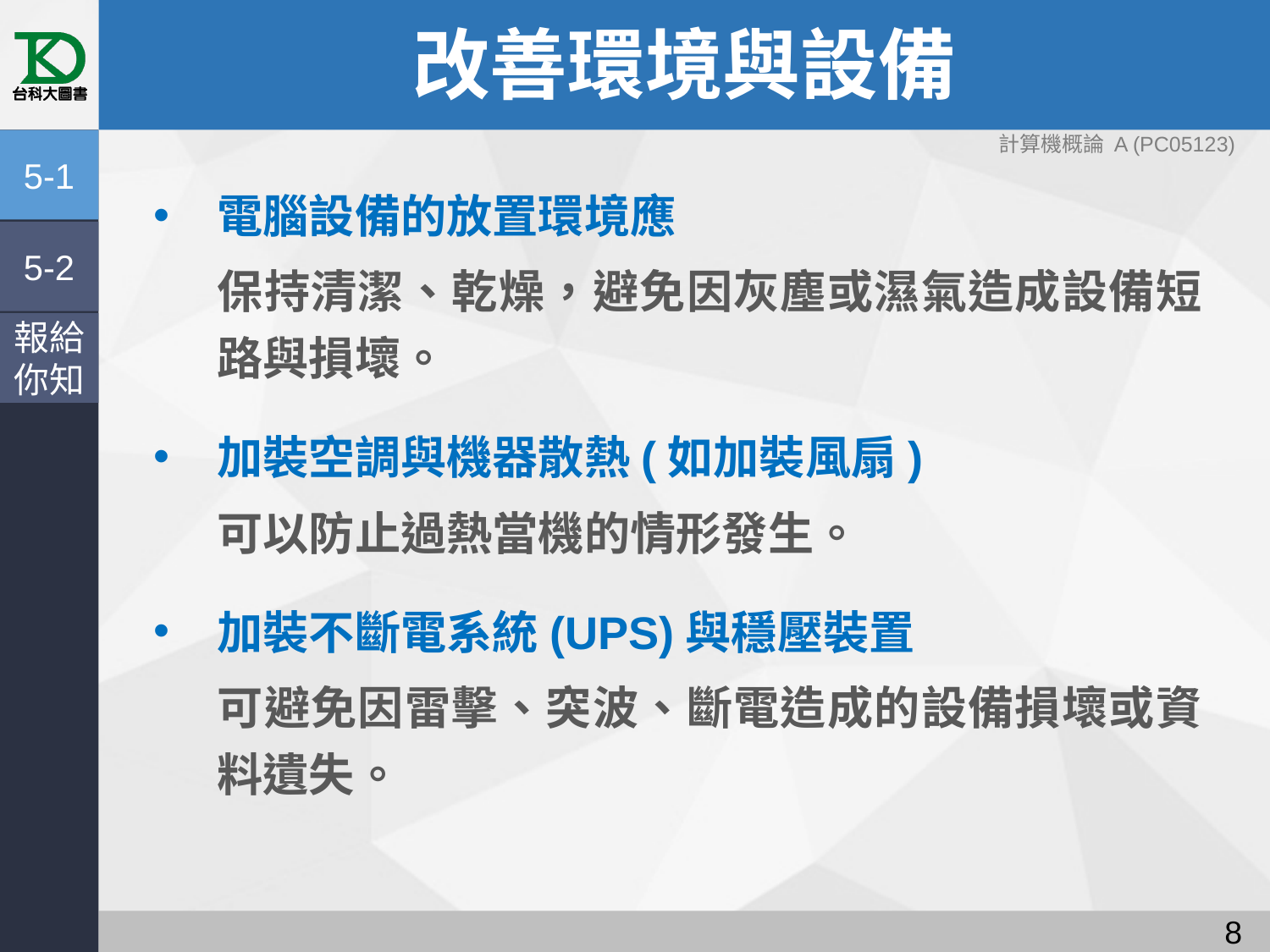

# 改善環境與設備
計算機概論 A (PC05123)
5-1
電腦設備的放置環境應
保持清潔、乾燥，避免因灰塵或濕氣造成設備短路與損壞。
加裝空調與機器散熱(如加裝風扇)
可以防止過熱當機的情形發生。
加裝不斷電系統(UPS)與穩壓裝置
可避免因雷擊、突波、斷電造成的設備損壞或資料遺失。
5-2
報給
你知
8